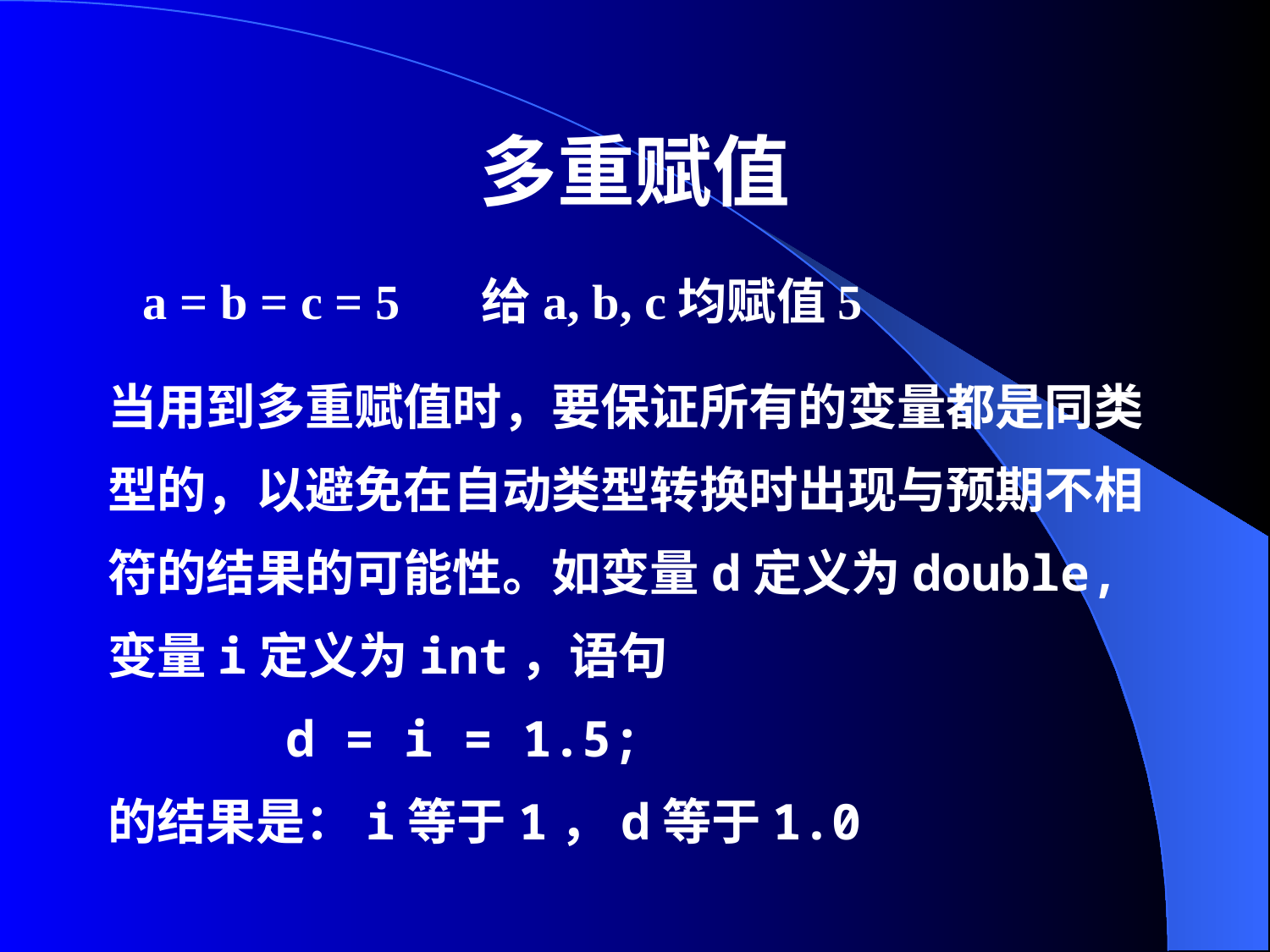

# 多重赋值
a = b = c = 5
给a, b, c均赋值5
当用到多重赋值时，要保证所有的变量都是同类型的，以避免在自动类型转换时出现与预期不相符的结果的可能性。如变量d定义为double,变量i定义为int，语句
      d = i = 1.5;
的结果是：i等于1，d等于1.0